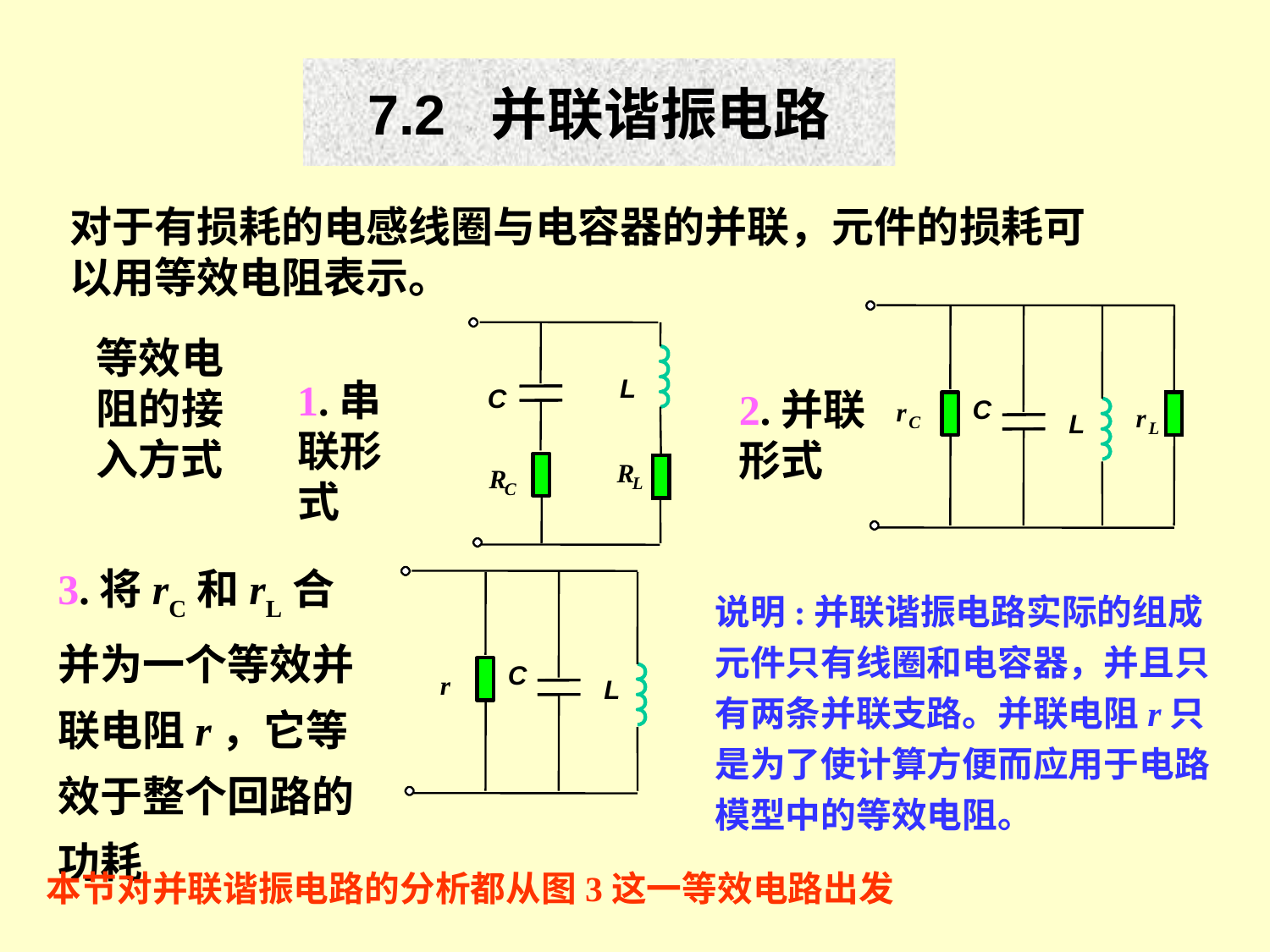

# 7.2  并联谐振电路
对于有损耗的电感线圈与电容器的并联，元件的损耗可以用等效电阻表示。

C
r

r
L
C

L

L
C

R
R
L
C

等效电阻的接入方式
1.串联形式
2.并联形式
3.将rC和rL合并为一个等效并联电阻r，它等效于整个回路的功耗

C

r
L

说明:并联谐振电路实际的组成元件只有线圈和电容器，并且只有两条并联支路。并联电阻r只是为了使计算方便而应用于电路模型中的等效电阻。
本节对并联谐振电路的分析都从图3这一等效电路出发